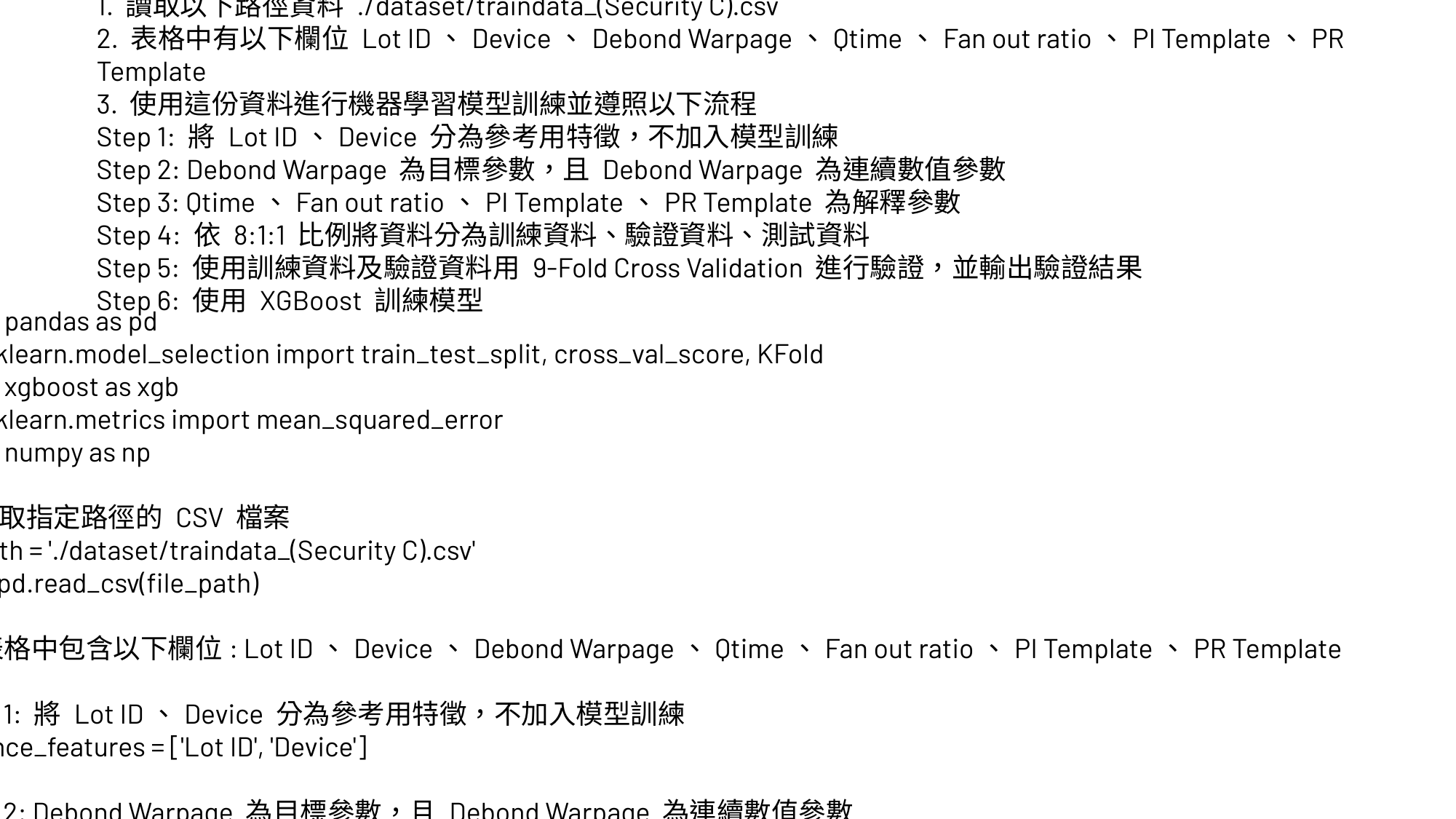

你是一位資料科學家，善於使用機器學習的方法進行資料分析，請依以下需求生成 Python 語法
1. 讀取以下路徑資料 ./dataset/traindata_(Security C).csv
2. 表格中有以下欄位 Lot ID、Device、Debond Warpage、Qtime、Fan out ratio、PI Template、PR Template
3. 使用這份資料進行機器學習模型訓練並遵照以下流程
Step 1: 將 Lot ID、Device 分為參考用特徵，不加入模型訓練
Step 2: Debond Warpage 為目標參數，且 Debond Warpage 為連續數值參數
Step 3: Qtime、Fan out ratio、PI Template、PR Template 為解釋參數
Step 4: 依 8:1:1 比例將資料分為訓練資料、驗證資料、測試資料
Step 5: 使用訓練資料及驗證資料用 9-Fold Cross Validation 進行驗證，並輸出驗證結果
Step 6: 使用 XGBoost 訓練模型
import pandas as pd
from sklearn.model_selection import train_test_split, cross_val_score, KFold
import xgboost as xgb
from sklearn.metrics import mean_squared_error
import numpy as np

# 1. 讀取指定路徑的 CSV 檔案
file_path = './dataset/traindata_(Security C).csv'
data = pd.read_csv(file_path)

# 2. 表格中包含以下欄位: Lot ID、Device、Debond Warpage、Qtime、Fan out ratio、PI Template、PR Template

# Step 1: 將 Lot ID、Device 分為參考用特徵，不加入模型訓練
reference_features = ['Lot ID', 'Device']

# Step 2: Debond Warpage 為目標參數，且 Debond Warpage 為連續數值參數
target = 'Debond Warpage'

# Step 3: Qtime、Fan out ratio、PI Template、PR Template 為解釋參數
features = ['Qtime', 'Fan out ratio', 'PI Template', 'PR Template']

# 分割特徵和目標變量
X = data[features]
y = data[target]

# Step 4: 依 8:1:1 比例將資料分為訓練資料、驗證資料、測試資料
X_train, X_temp, y_train, y_temp = train_test_split(X, y, test_size=0.2, random_state=42)
X_val, X_test, y_val, y_test = train_test_split(X_temp, y_temp, test_size=0.5, random_state=42)

# Step 5: 使用訓練資料及驗證資料用 9-Fold Cross Validation 進行驗證，並輸出驗證結果
kf = KFold(n_splits=9, shuffle=True, random_state=42)
model = xgb.XGBRegressor(objective='reg:squarederror', random_state=42)

cv_results = cross_val_score(model, X_train, y_train, cv=kf, scoring='neg_mean_squared_error')
cv_rmse = np.sqrt(-cv_results)
print(f"9-Fold Cross Validation RMSE: {cv_rmse}")
print(f"Mean CV RMSE: {np.mean(cv_rmse)}")

# Step 6: 使用 XGBoost 訓練模型
model.fit(X_train, y_train, eval_set=[(X_val, y_val)], early_stopping_rounds=10, verbose=True)

# 預測與評估
y_pred = model.predict(X_test)
mse = mean_squared_error(y_test, y_pred)
print(f"Mean Squared Error on Test Data: {mse}")

# 顯示模型的特徵重要性
xgb.plot_importance(model)